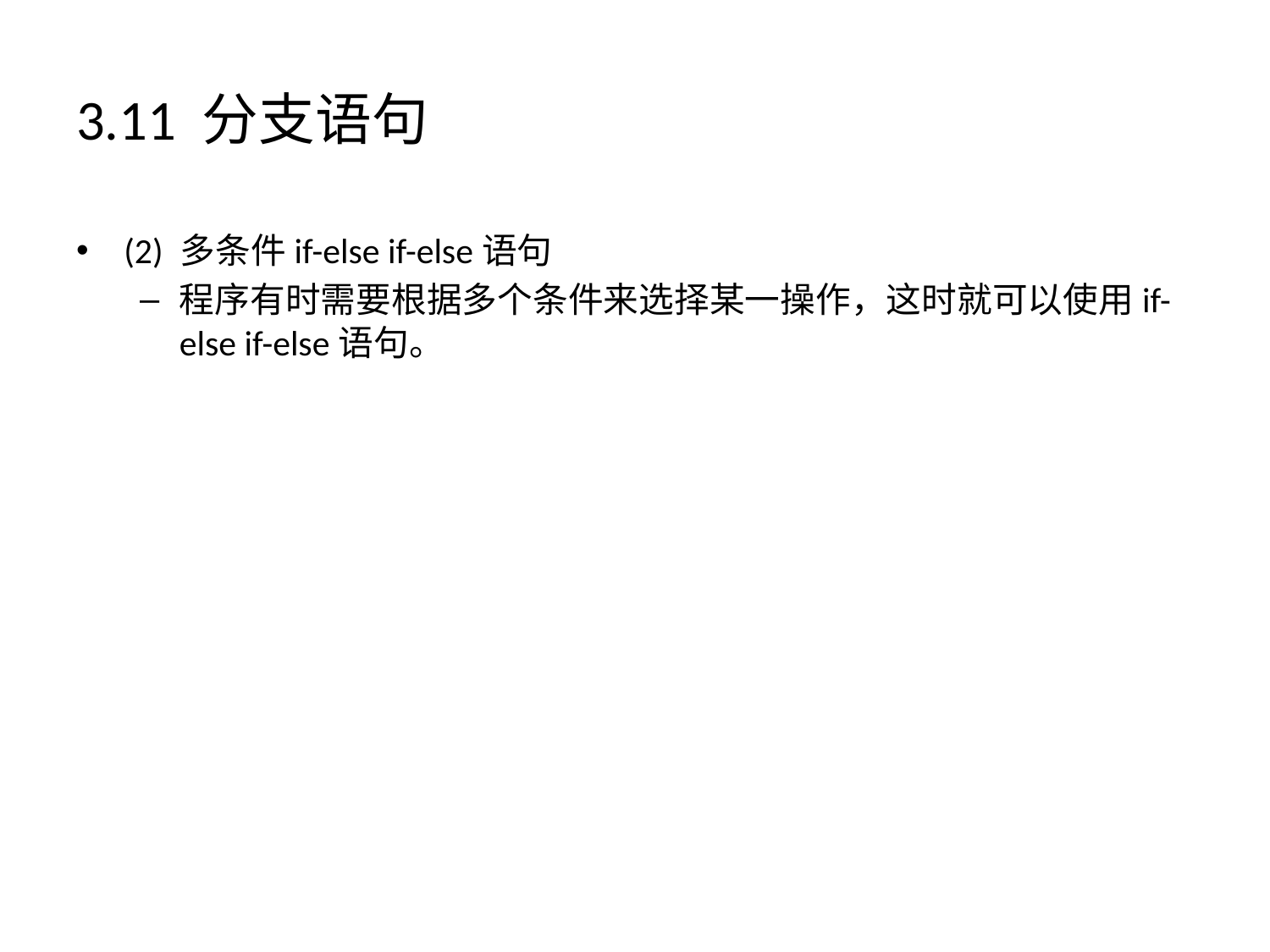

# 3.11 分支语句
(2) 多条件if-else if-else语句
程序有时需要根据多个条件来选择某一操作，这时就可以使用if-else if-else语句。